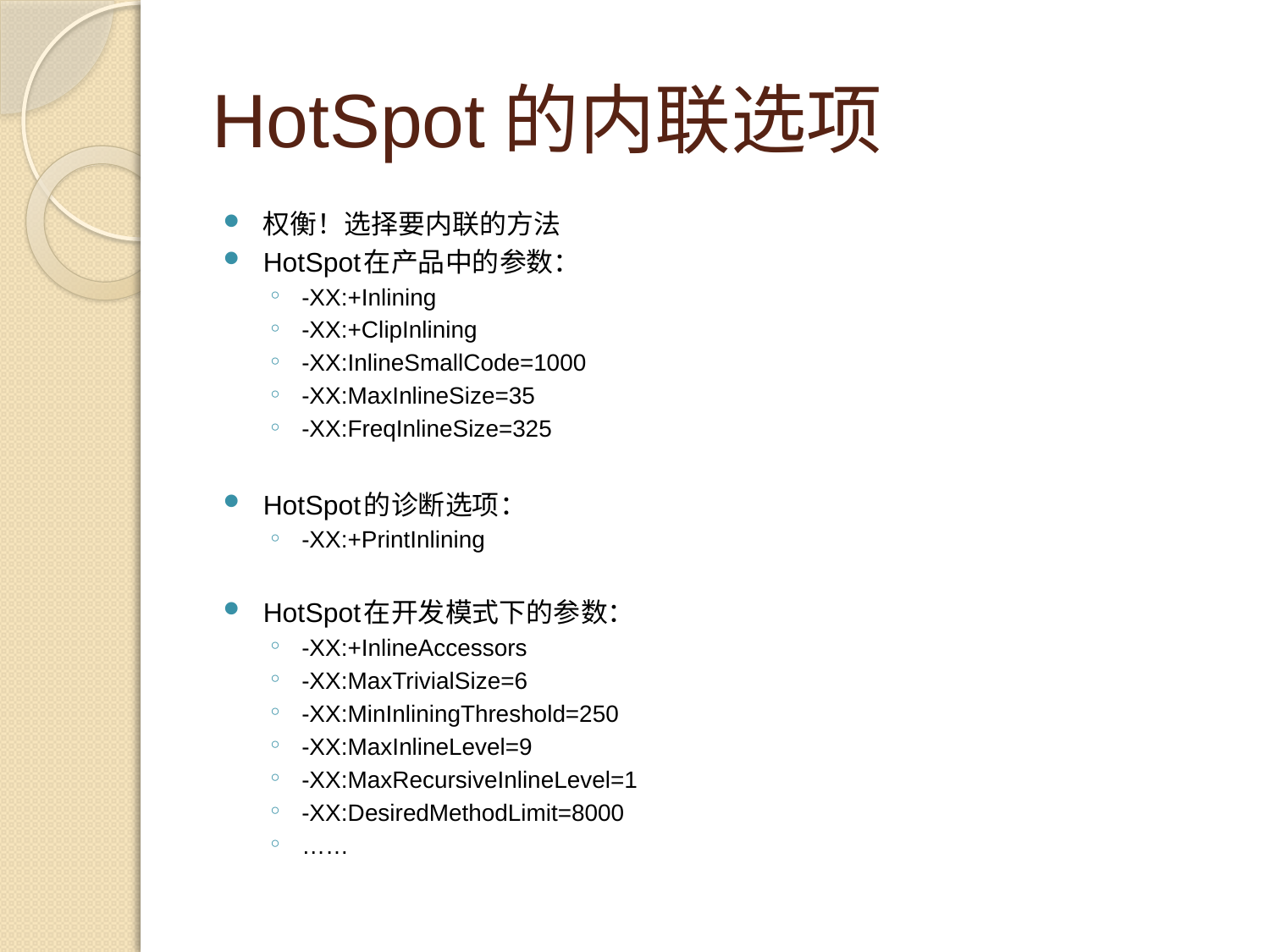

# HotSpot的内联选项
权衡！选择要内联的方法
HotSpot在产品中的参数：
-XX:+Inlining
-XX:+ClipInlining
-XX:InlineSmallCode=1000
-XX:MaxInlineSize=35
-XX:FreqInlineSize=325

HotSpot的诊断选项：
-XX:+PrintInlining

HotSpot在开发模式下的参数：
-XX:+InlineAccessors
-XX:MaxTrivialSize=6
-XX:MinInliningThreshold=250
-XX:MaxInlineLevel=9
-XX:MaxRecursiveInlineLevel=1
-XX:DesiredMethodLimit=8000
……